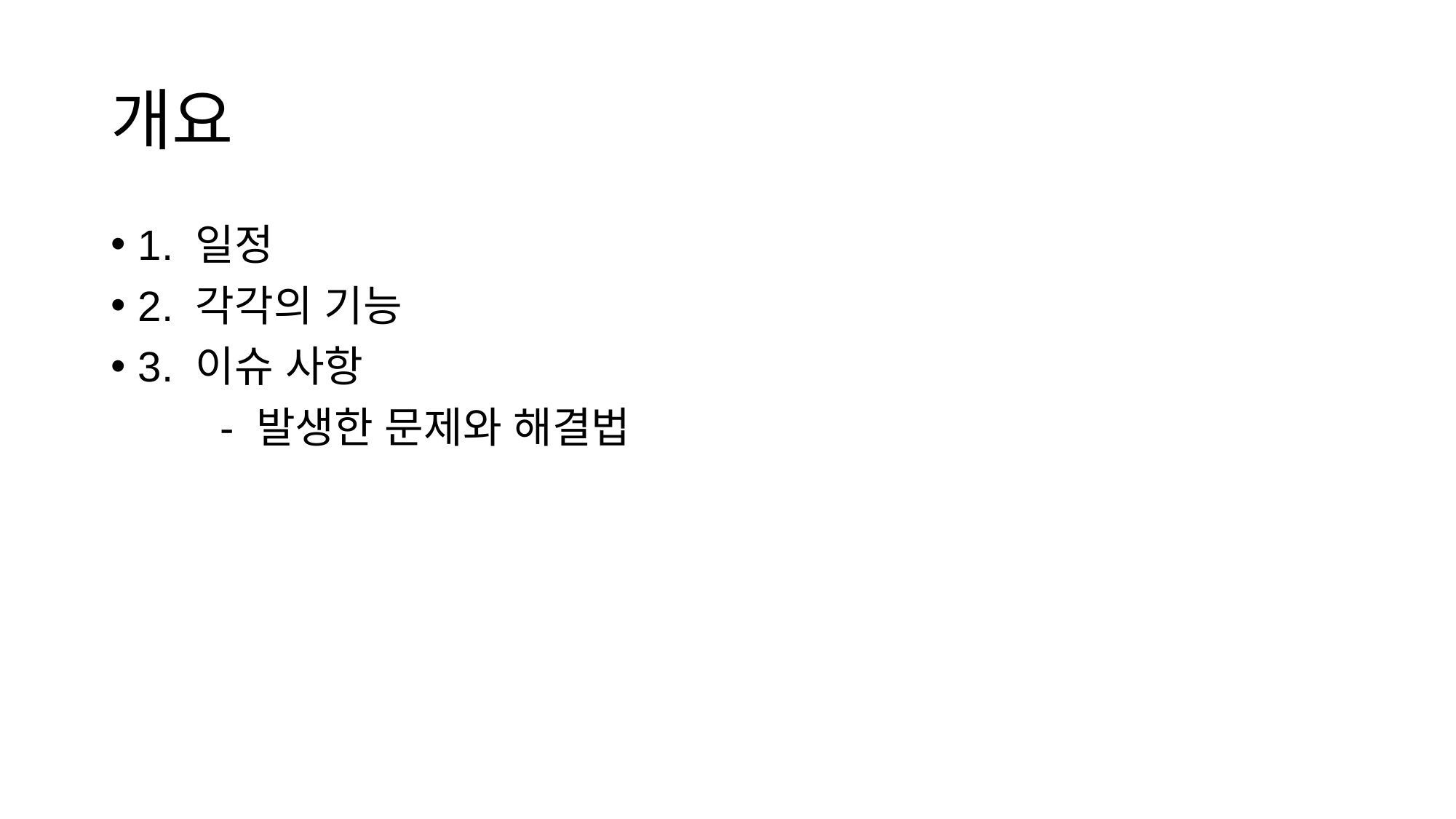

# 개요
1. 일정
2. 각각의 기능
3. 이슈 사항
	- 발생한 문제와 해결법